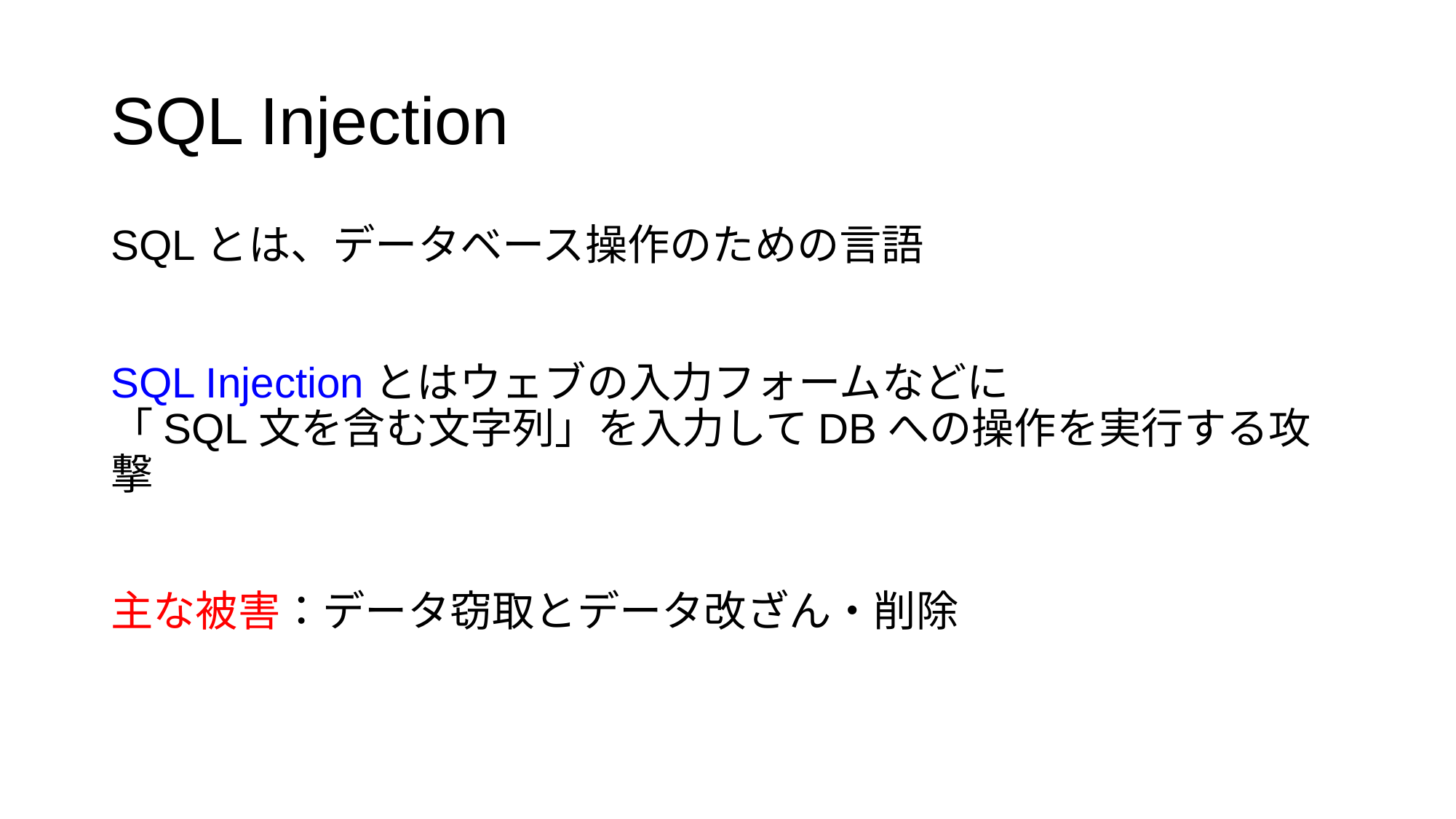

# SQL Injection
SQLとは、データベース操作のための言語

SQL Injectionとはウェブの入力フォームなどに
「SQL文を含む文字列」を入力してDBへの操作を実行する攻撃

主な被害：データ窃取とデータ改ざん・削除